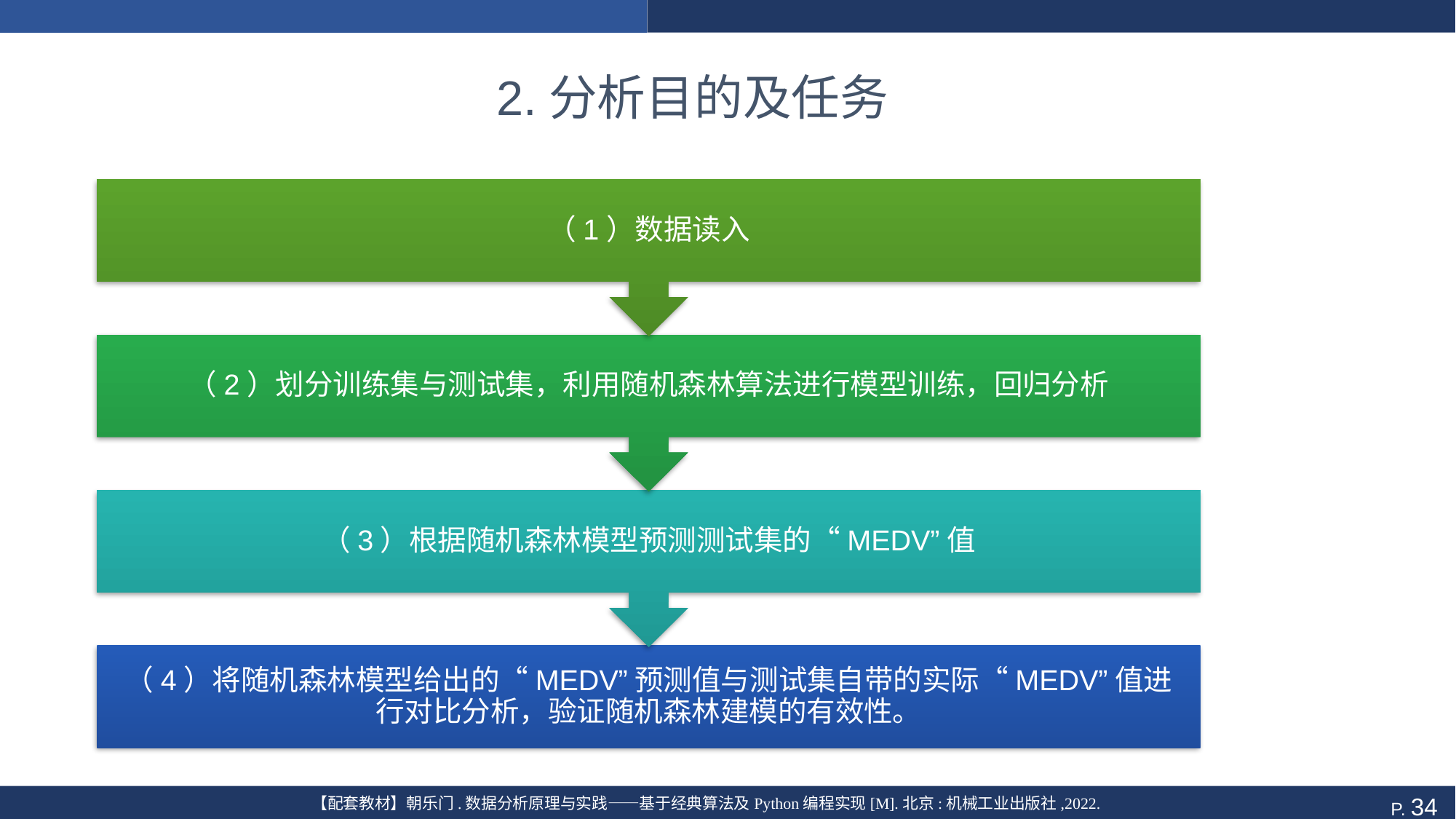

# 2.分析目的及任务
（4）将随机森林模型给出的“MEDV”预测值与测试集自带的实际“MEDV”值进行对比分析，验证随机森林建模的有效性。
（3）根据随机森林模型预测测试集的“MEDV”值
（2）划分训练集与测试集，利用随机森林算法进行模型训练，回归分析
（1）数据读入